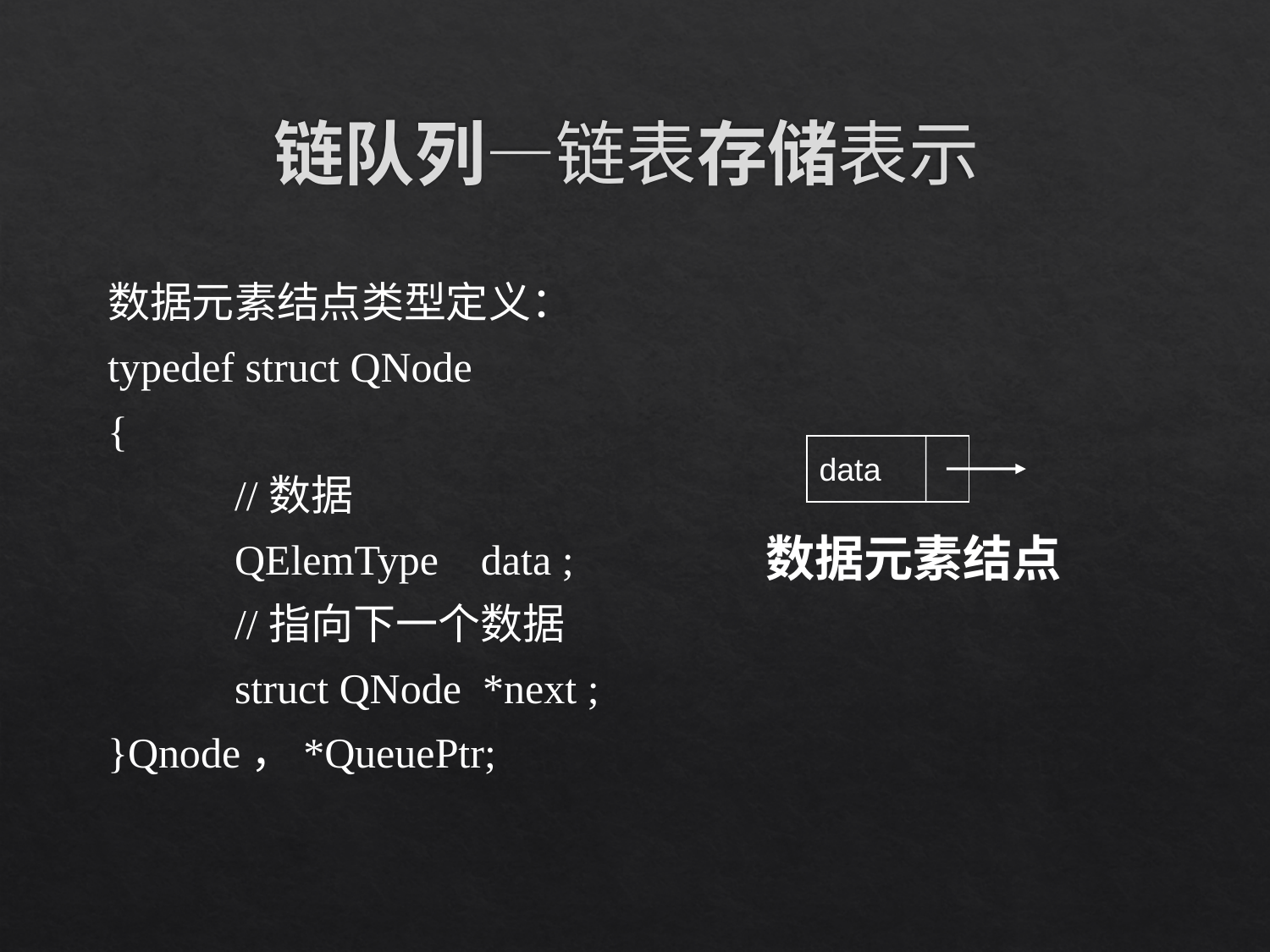

# 链队列—链表存储表示
数据元素结点类型定义：
typedef struct QNode
{
	//数据
	QElemType    data ;
	//指向下一个数据
	struct QNode  *next ;
}Qnode，*QueuePtr;
data

数据元素结点